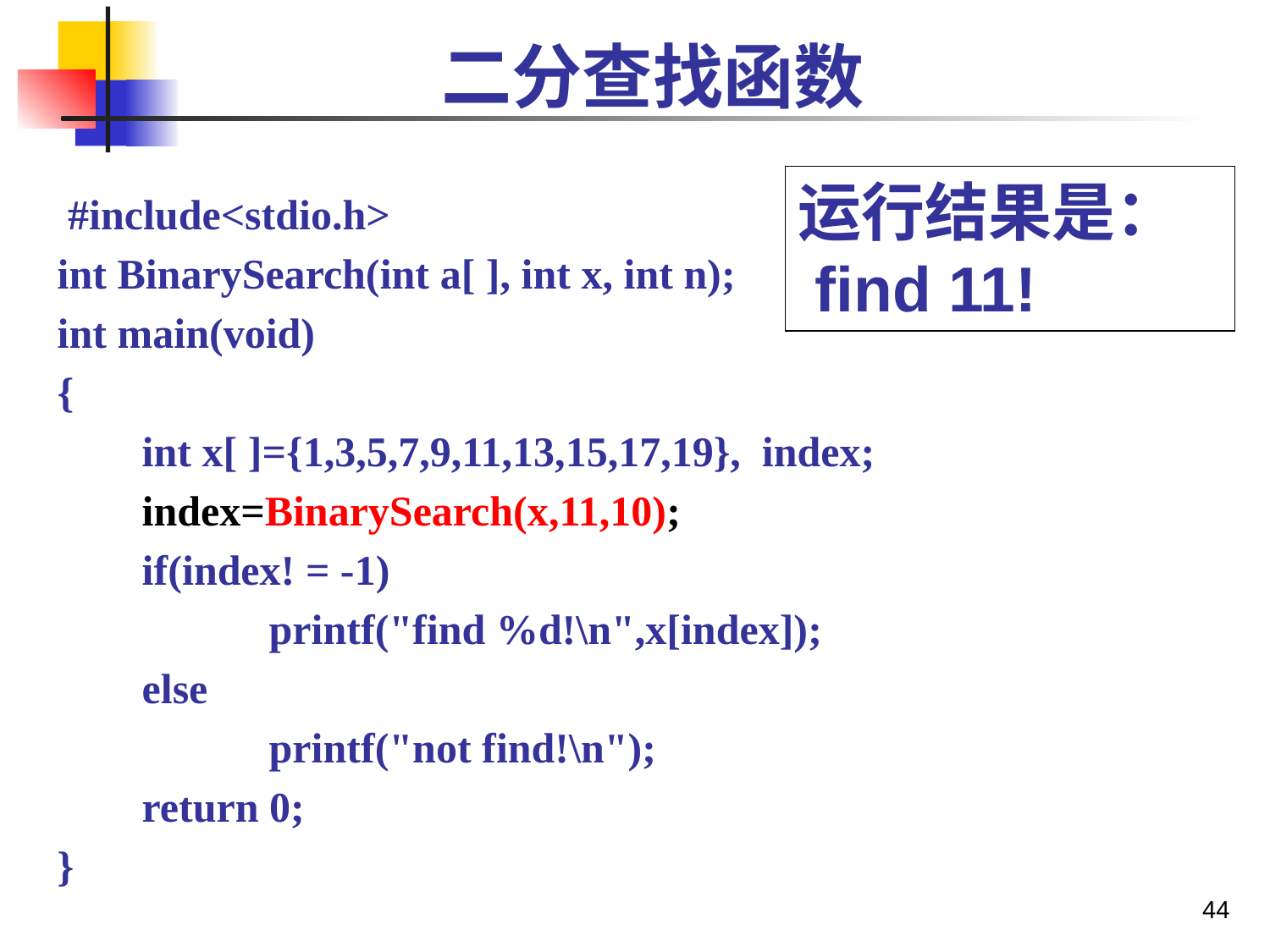

# 二分查找函数
运行结果是：
 find 11!
 #include<stdio.h>
int BinarySearch(int a[ ], int x, int n);
int main(void)
{
	int x[ ]={1,3,5,7,9,11,13,15,17,19},  index;
	index=BinarySearch(x,11,10);
	if(index! = -1)
		printf("find %d!\n",x[index]);
	else
		printf("not find!\n");
        return 0;
}
44